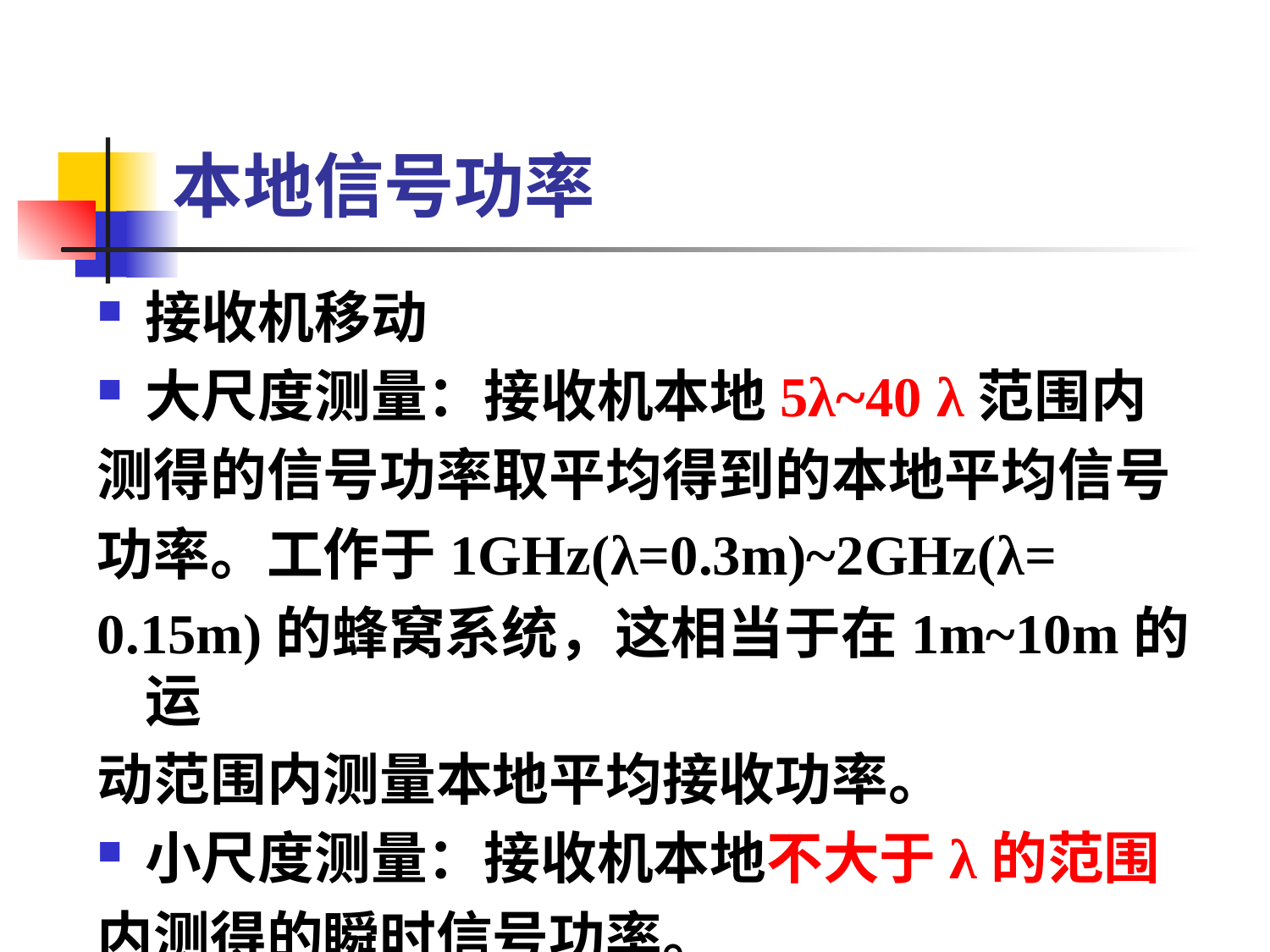

本地信号功率
接收机移动
大尺度测量：接收机本地5λ~40 λ范围内
测得的信号功率取平均得到的本地平均信号
功率。工作于1GHz(λ=0.3m)~2GHz(λ=
0.15m)的蜂窝系统，这相当于在1m~10m的运
动范围内测量本地平均接收功率。
小尺度测量：接收机本地不大于λ的范围
内测得的瞬时信号功率。